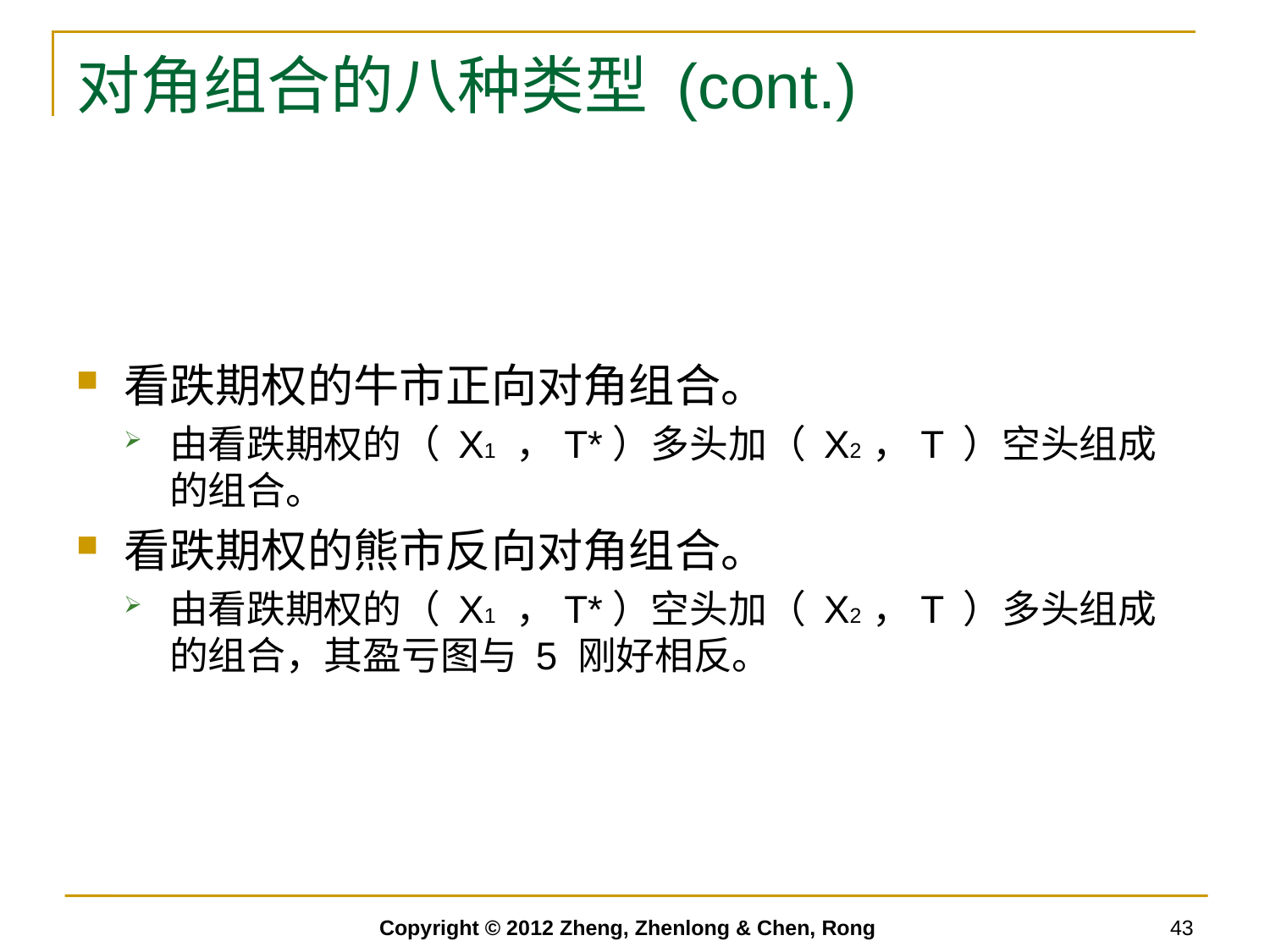

# 对角组合的八种类型 (cont.)

看跌期权的牛市正向对角组合。
由看跌期权的（ X1 ，T*）多头加（ X2 ，T ）空头组成的组合。
看跌期权的熊市反向对角组合。
由看跌期权的（ X1 ，T*）空头加（ X2 ，T ）多头组成的组合，其盈亏图与 5 刚好相反。
Copyright © 2012 Zheng, Zhenlong & Chen, Rong
43